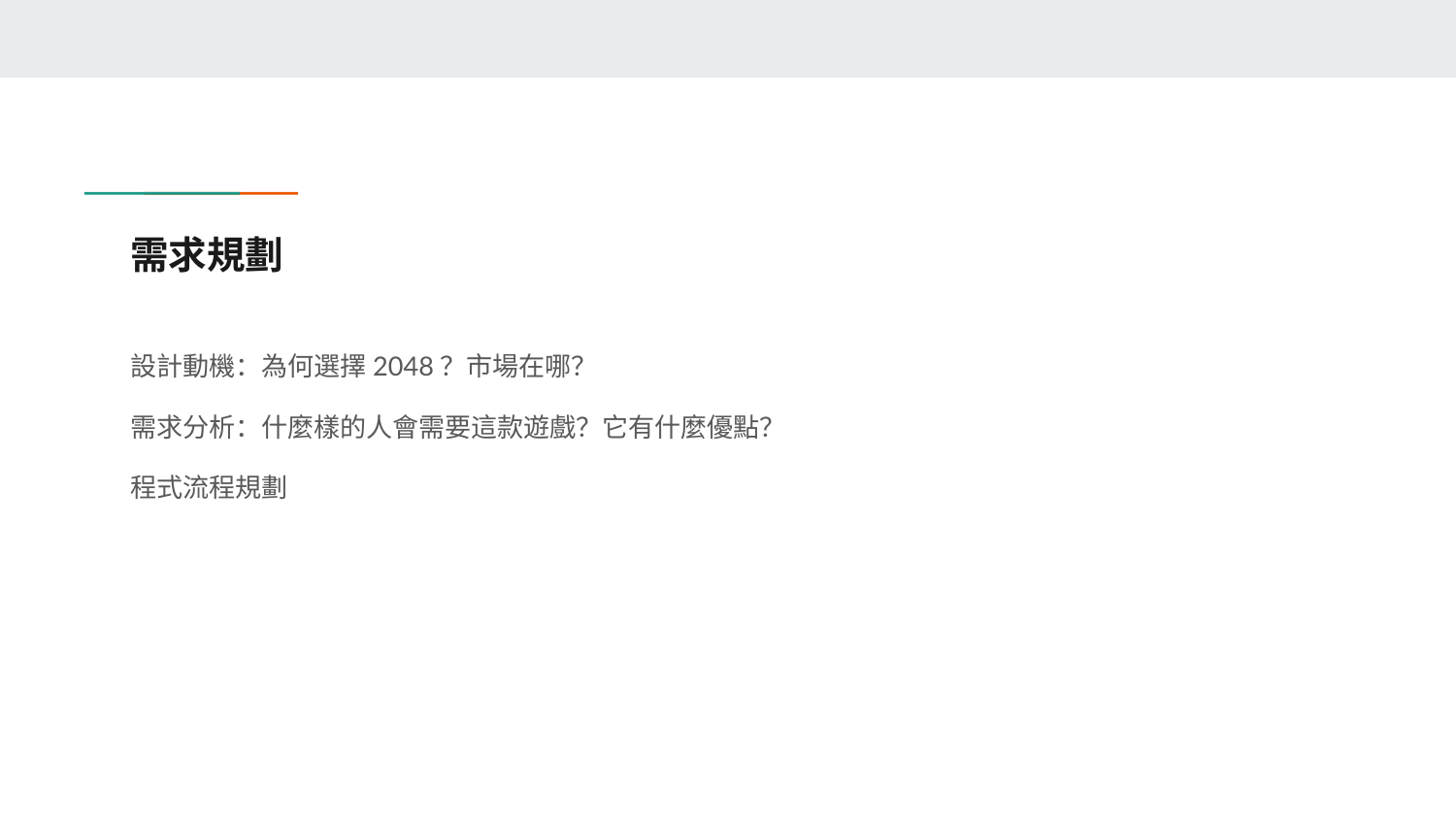

# 需求規劃
設計動機：為何選擇2048？市場在哪？
需求分析：什麼樣的人會需要這款遊戲？它有什麼優點？
程式流程規劃